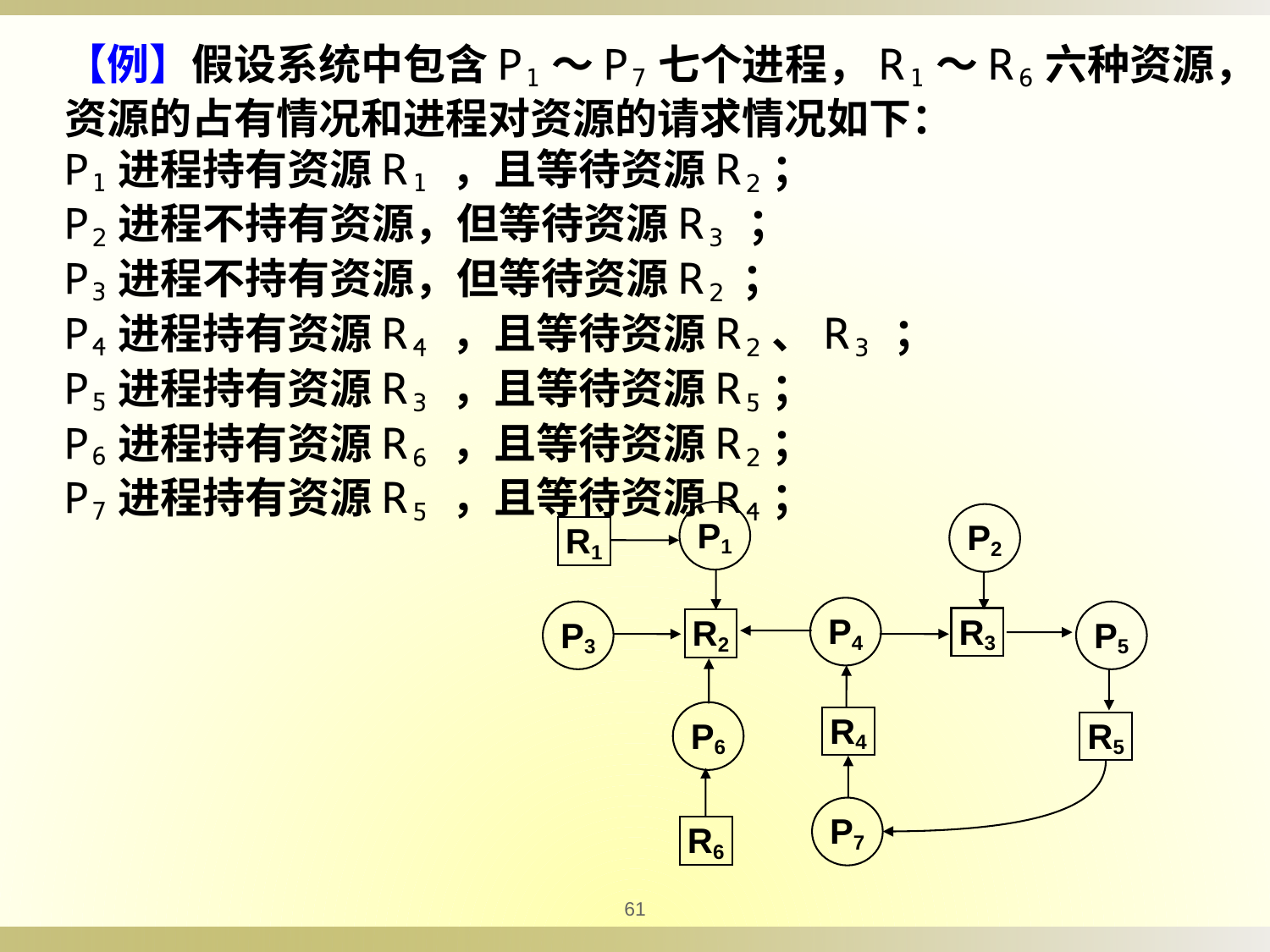

【例】假设系统中包含P1～P7七个进程，R1～R6六种资源，资源的占有情况和进程对资源的请求情况如下：
P1进程持有资源R1 ，且等待资源R2；
P2进程不持有资源，但等待资源R3 ；
P3进程不持有资源，但等待资源R2 ；
P4进程持有资源R4 ，且等待资源R2、R3 ；
P5进程持有资源R3 ，且等待资源R5；
P6进程持有资源R6 ，且等待资源R2；
P7进程持有资源R5 ，且等待资源R4；
P1
R1

P2

R2

R3
P4

R4
P3

P5

R5
P6

R6

P7
61